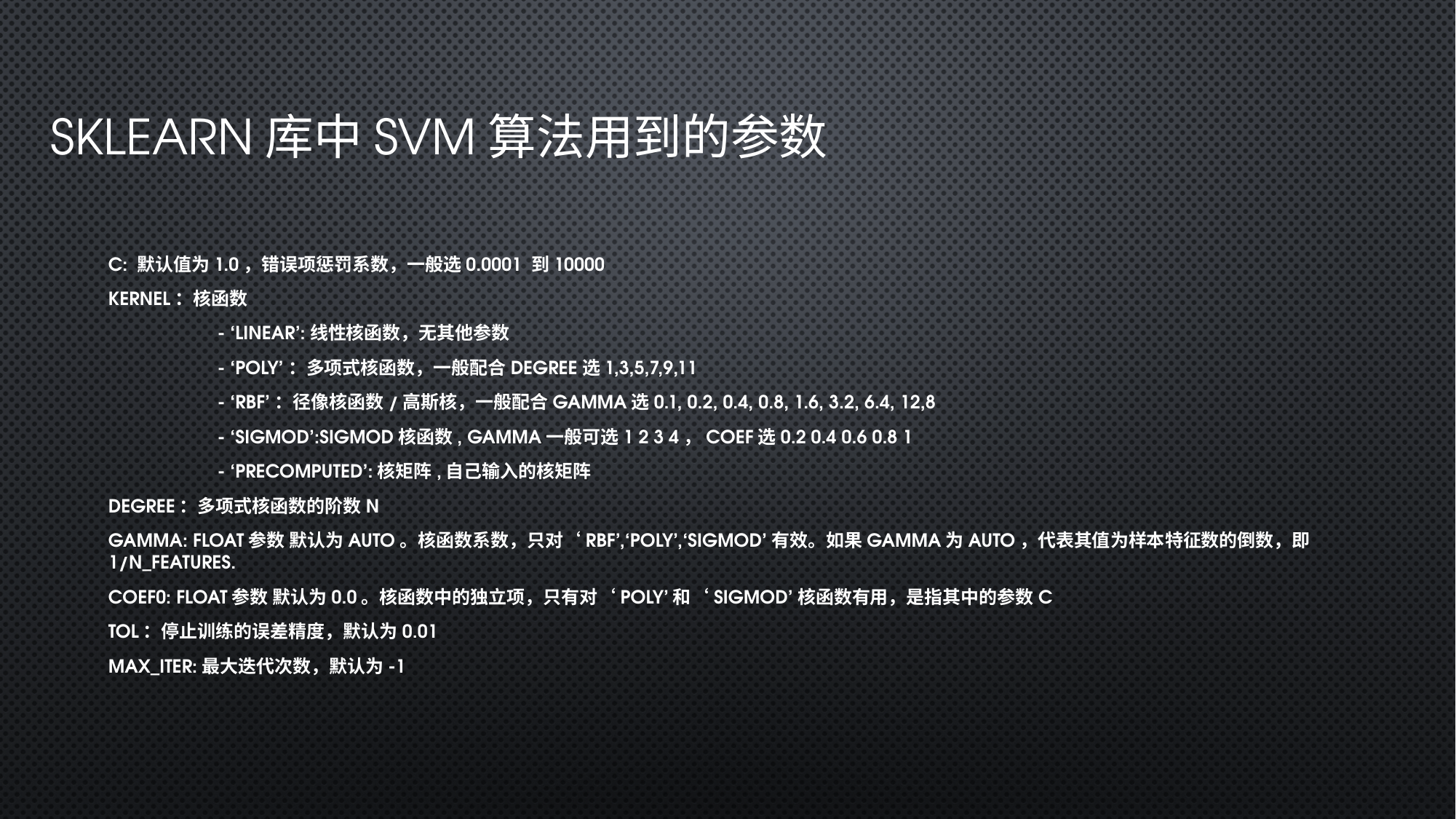

# sklearn库中Svm算法用到的参数
c: 默认值为1.0，错误项惩罚系数，一般选0.0001 到10000
kernel：核函数
	- ‘linear’:线性核函数，无其他参数
	- ‘poly’：多项式核函数，一般配合degree选1,3,5,7,9,11
	- ‘rbf’：径像核函数/高斯核，一般配合gamma选0.1, 0.2, 0.4, 0.8, 1.6, 3.2, 6.4, 12,8
	- ‘sigmod’:sigmod核函数, gamma一般可选1 2 3 4，coef选0.2 0.4 0.6 0.8 1
	- ‘precomputed’:核矩阵,自己输入的核矩阵
degree：多项式核函数的阶数n
gamma: float参数 默认为auto。核函数系数，只对‘rbf’,‘poly’,‘sigmod’有效。如果gamma为auto，代表其值为样本特征数的倒数，即1/n_features.
coef0: float参数 默认为0.0。核函数中的独立项，只有对‘poly’和‘sigmod’核函数有用，是指其中的参数c
tol：停止训练的误差精度，默认为0.01
max_iter:最大迭代次数，默认为-1